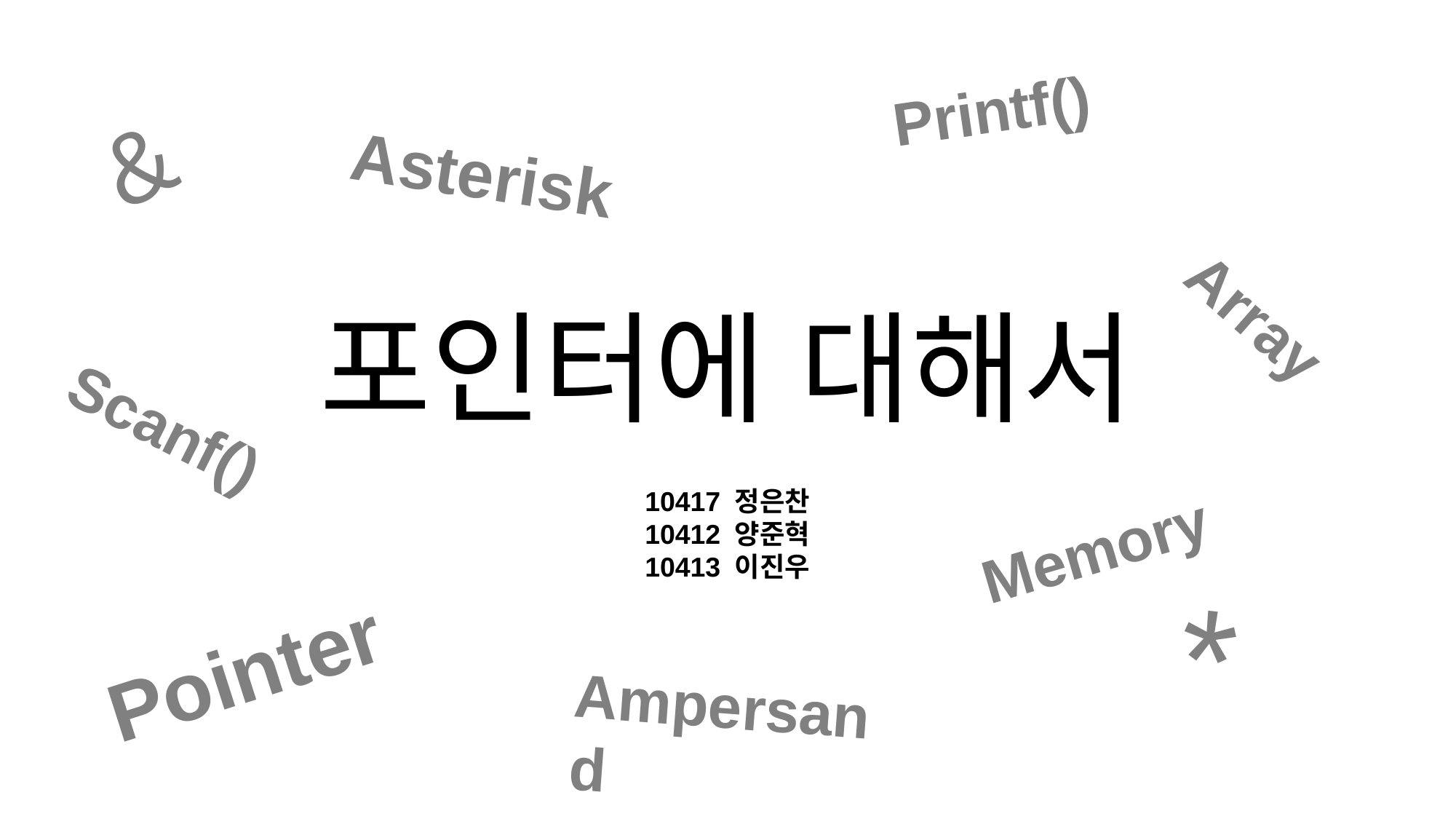

Printf()
&
Asterisk
포인터에 대해서
Array
Scanf()
Memory
10417 정은찬
10412 양준혁
10413 이진우
*
Pointer
Ampersand